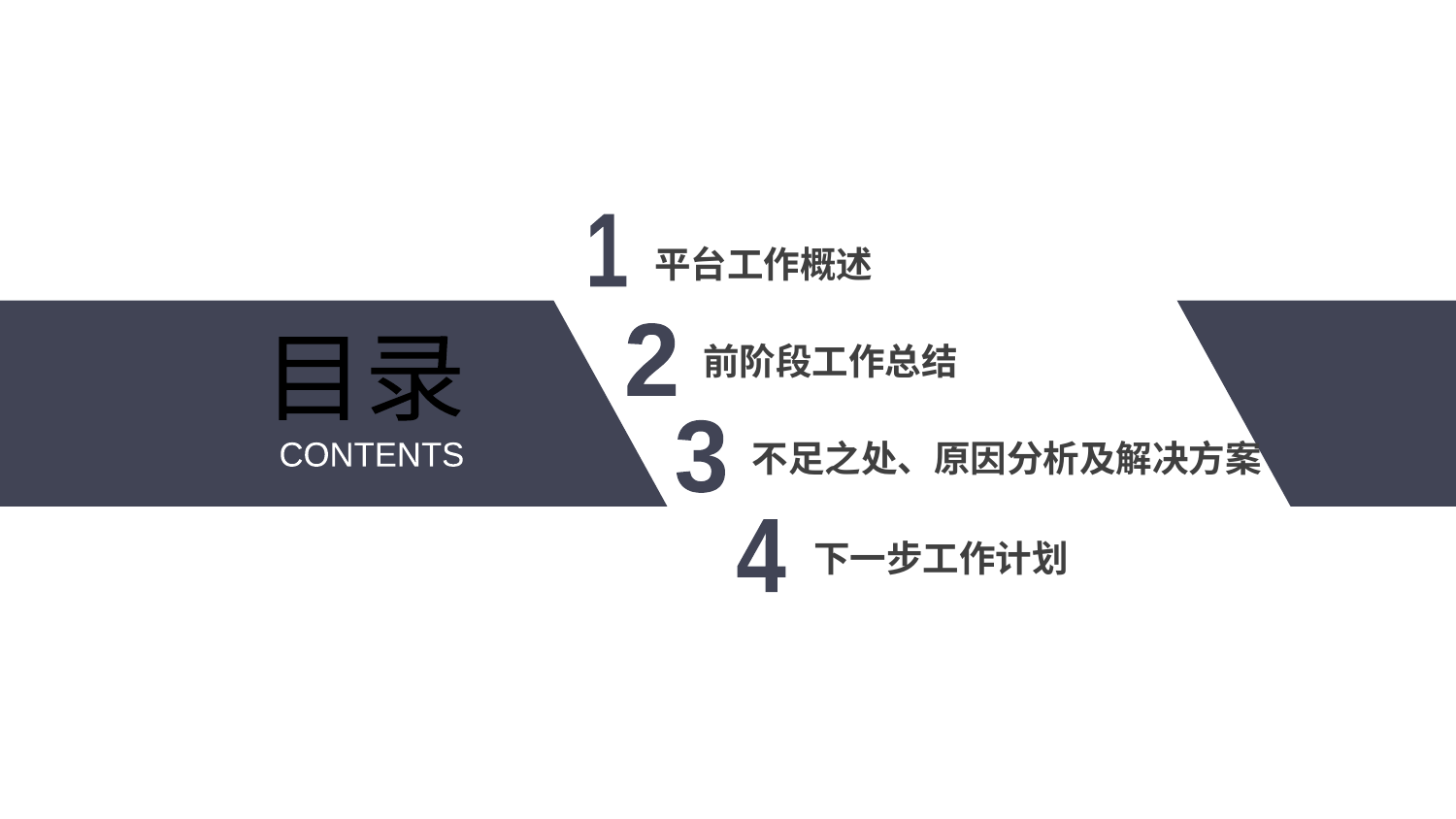

1
平台工作概述

2
前阶段工作总结
目录
3
不足之处、原因分析及解决方案
CONTENTS
4
下一步工作计划